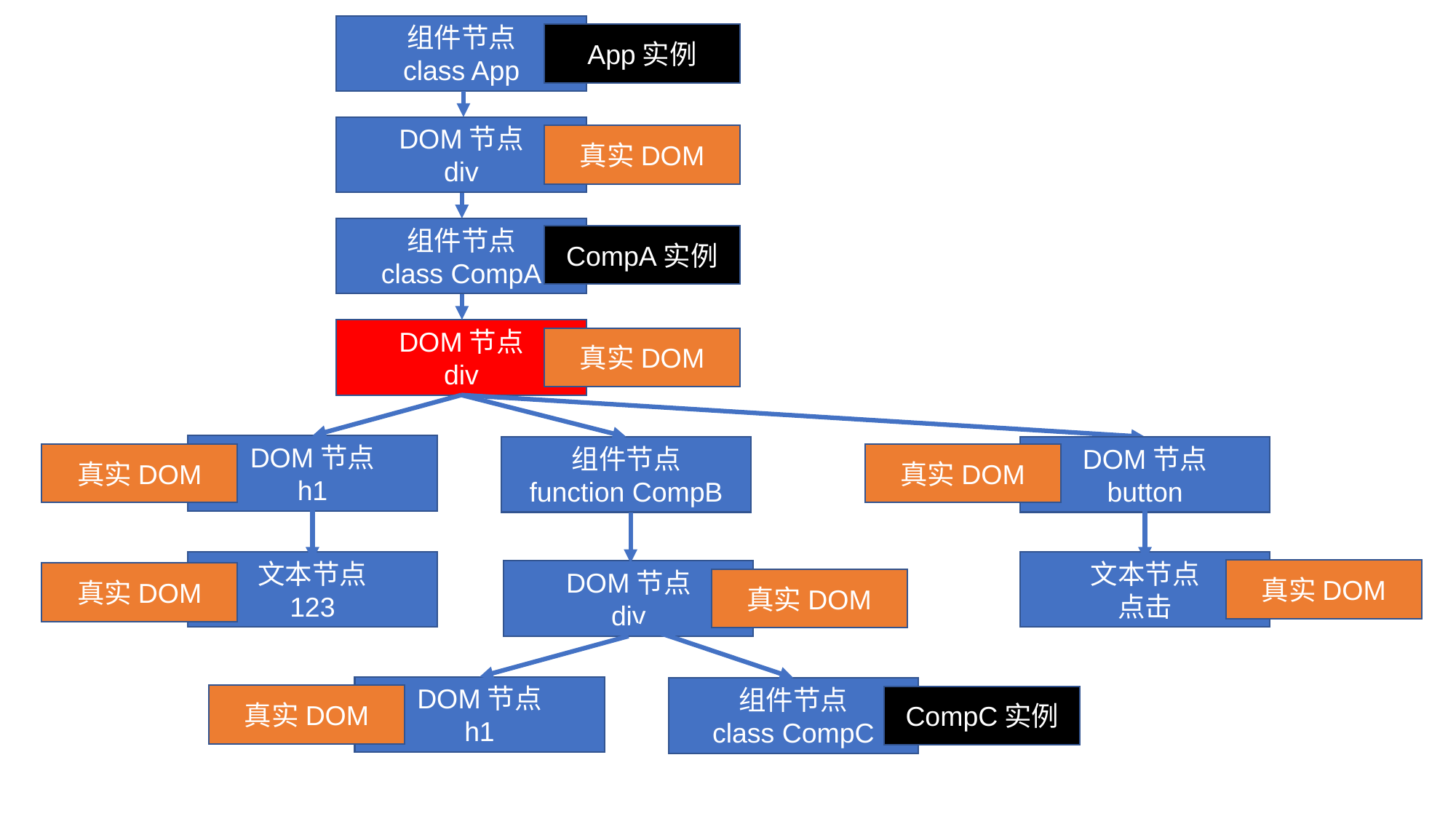

组件节点
class App
App实例
DOM节点
div
真实DOM
组件节点
class CompA
CompA实例
DOM节点
div
真实DOM
DOM节点
h1
组件节点
function CompB
DOM节点
button
真实DOM
真实DOM
文本节点
123
文本节点
点击
真实DOM
DOM节点
div
真实DOM
真实DOM
DOM节点
h1
组件节点
class CompC
真实DOM
CompC实例